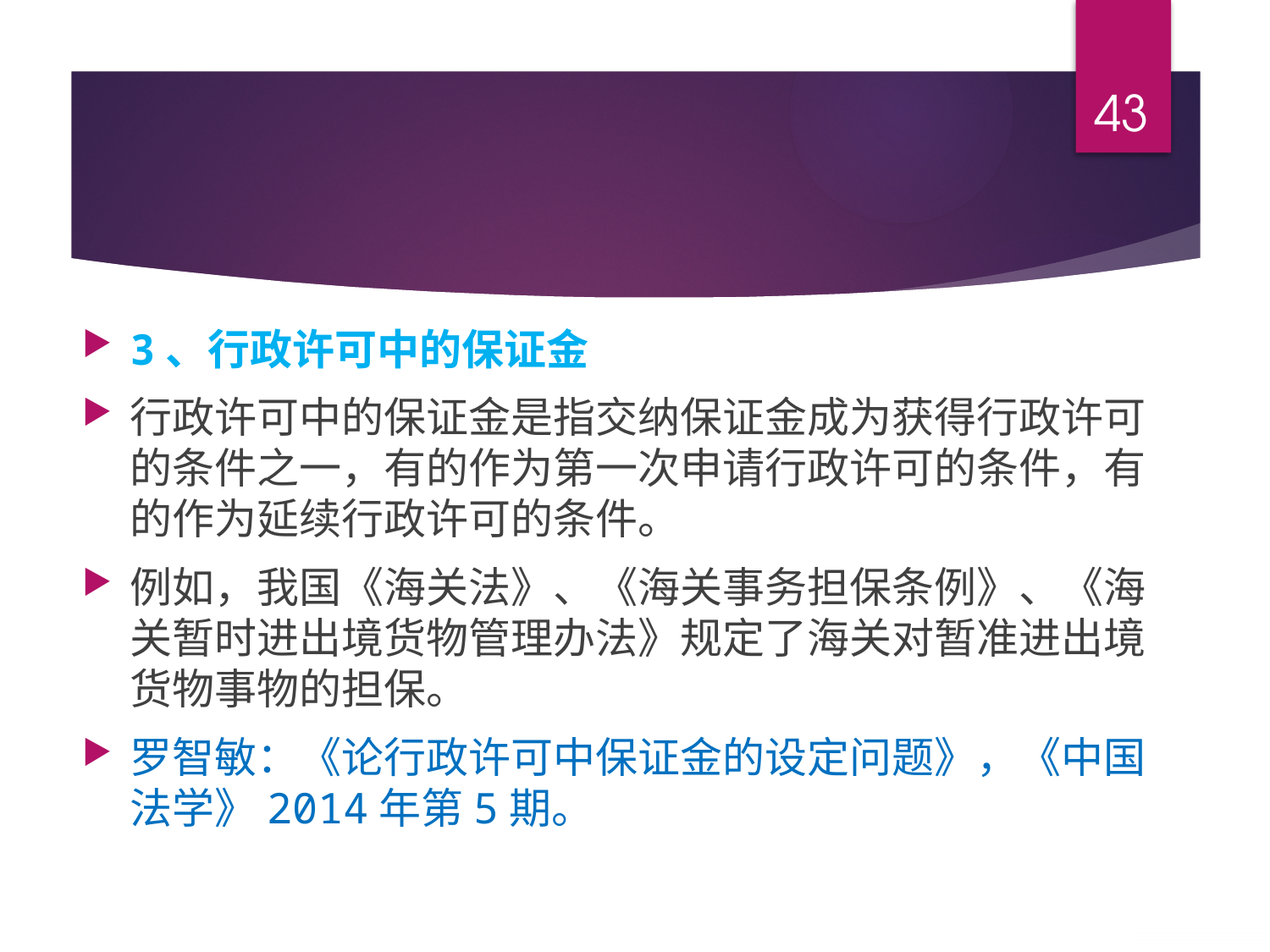

43
#
3、行政许可中的保证金
行政许可中的保证金是指交纳保证金成为获得行政许可的条件之一，有的作为第一次申请行政许可的条件，有的作为延续行政许可的条件。
例如，我国《海关法》、《海关事务担保条例》、《海关暂时进出境货物管理办法》规定了海关对暂准进出境货物事物的担保。
罗智敏：《论行政许可中保证金的设定问题》，《中国法学》2014年第5期。